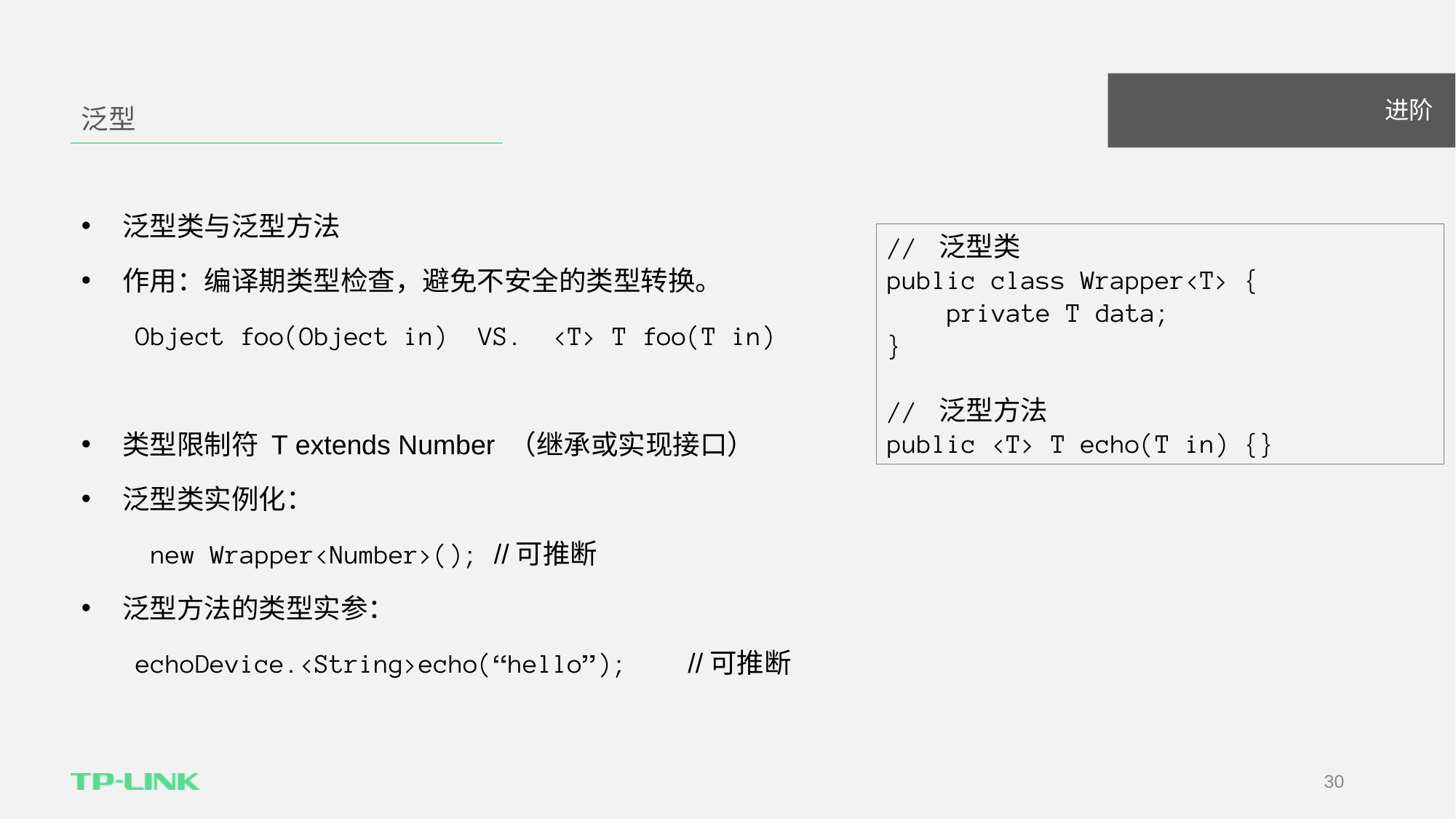

进阶
# 泛型
泛型类与泛型方法
作用：编译期类型检查，避免不安全的类型转换。
Object foo(Object in)  VS.  <T> T foo(T in)

类型限制符 T extends Number （继承或实现接口）
泛型类实例化：
 new Wrapper<Number>(); //可推断
泛型方法的类型实参：
echoDevice.<String>echo(“hello”);    //可推断

// 泛型类
public class Wrapper<T> {
    private T data;
}

// 泛型方法
public <T> T echo(T in) {}
30